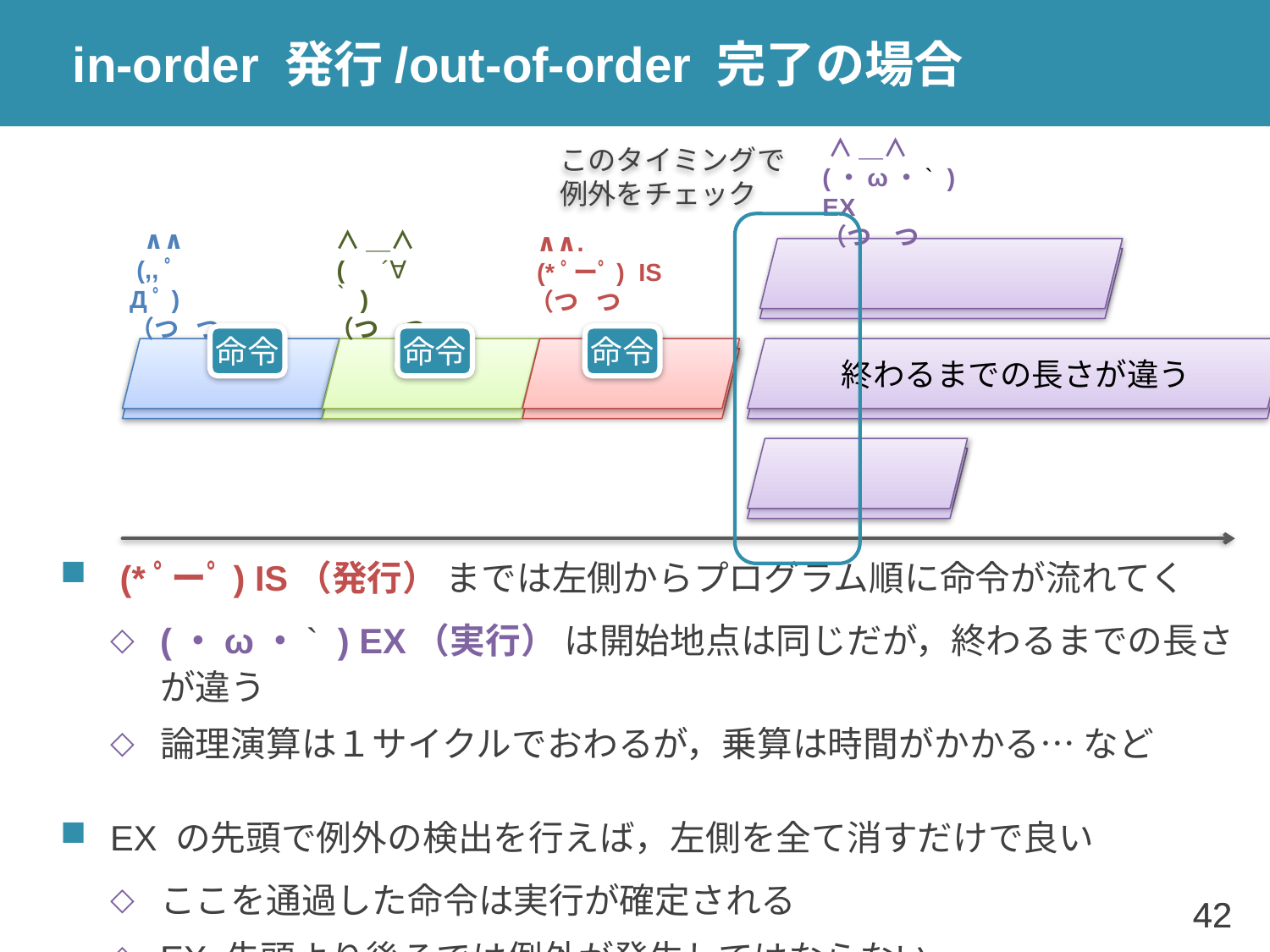

# in-order 発行/out-of-order 完了の場合
 ∧＿∧
(・ω・`  )  EX
（つ    つ
このタイミングで
例外をチェック

  ∧∧
 (,,ﾟДﾟ)
（つ   つ
 ∧＿∧
 (　´∀｀)
（つ    つ
 ∧∧.
 (*ﾟーﾟ)  IS
（つ   つ

命令
命令
命令

終わるまでの長さが違う

 (*ﾟーﾟ) IS（発行） までは左側からプログラム順に命令が流れてく
(・ω・`  ) EX（実行） は開始地点は同じだが，終わるまでの長さが違う
論理演算は１サイクルでおわるが，乗算は時間がかかる… など
EX の先頭で例外の検出を行えば，左側を全て消すだけで良い
ここを通過した命令は実行が確定される
EX 先頭より後ろでは例外が発生してはならない